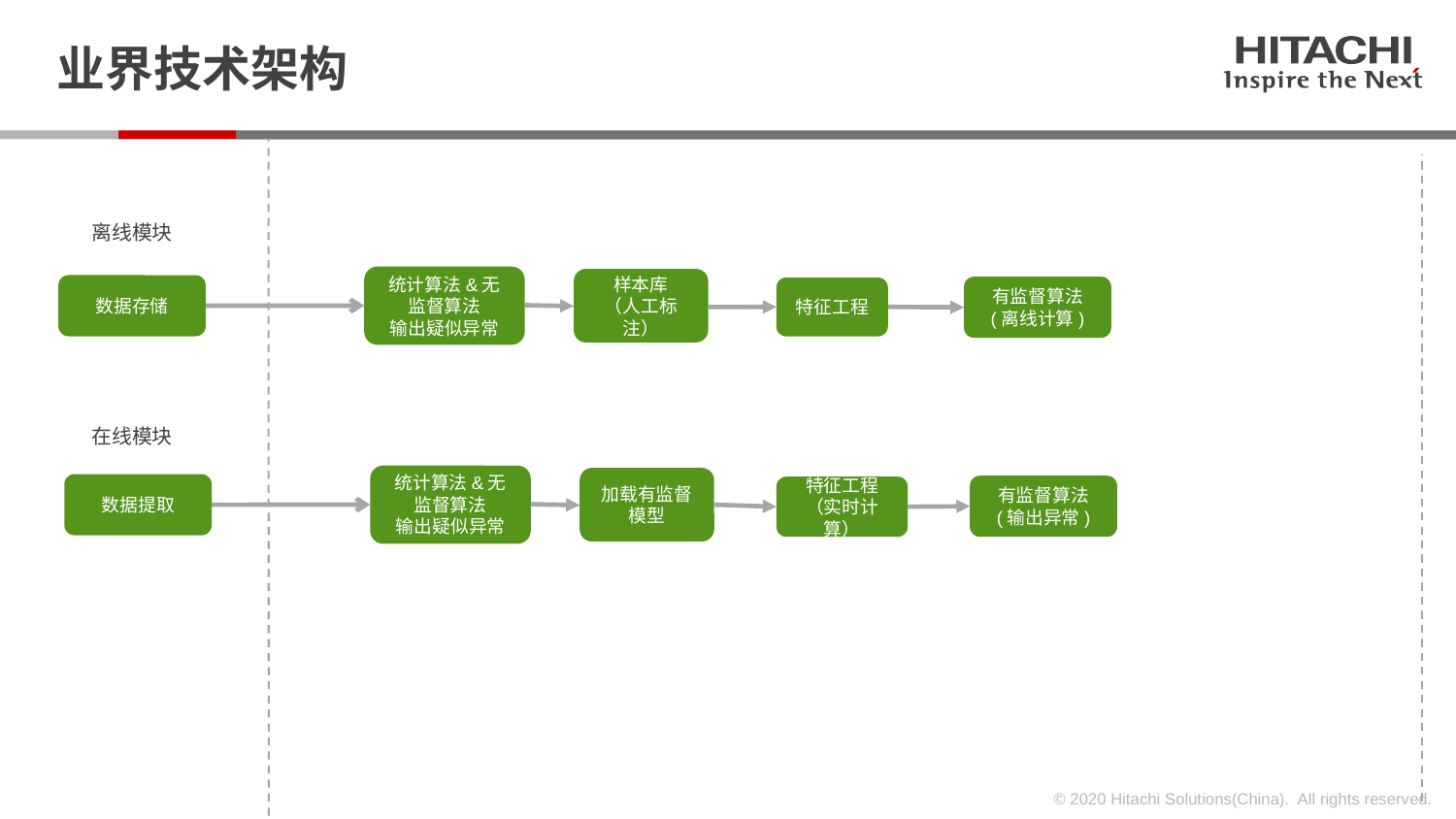

# 业界技术架构
离线模块
统计算法&无监督算法
输出疑似异常
样本库
（人工标注）
数据存储
有监督算法
(离线计算)
特征工程
在线模块
统计算法&无监督算法
输出疑似异常
加载有监督模型
数据提取
有监督算法
(输出异常)
特征工程
（实时计算）